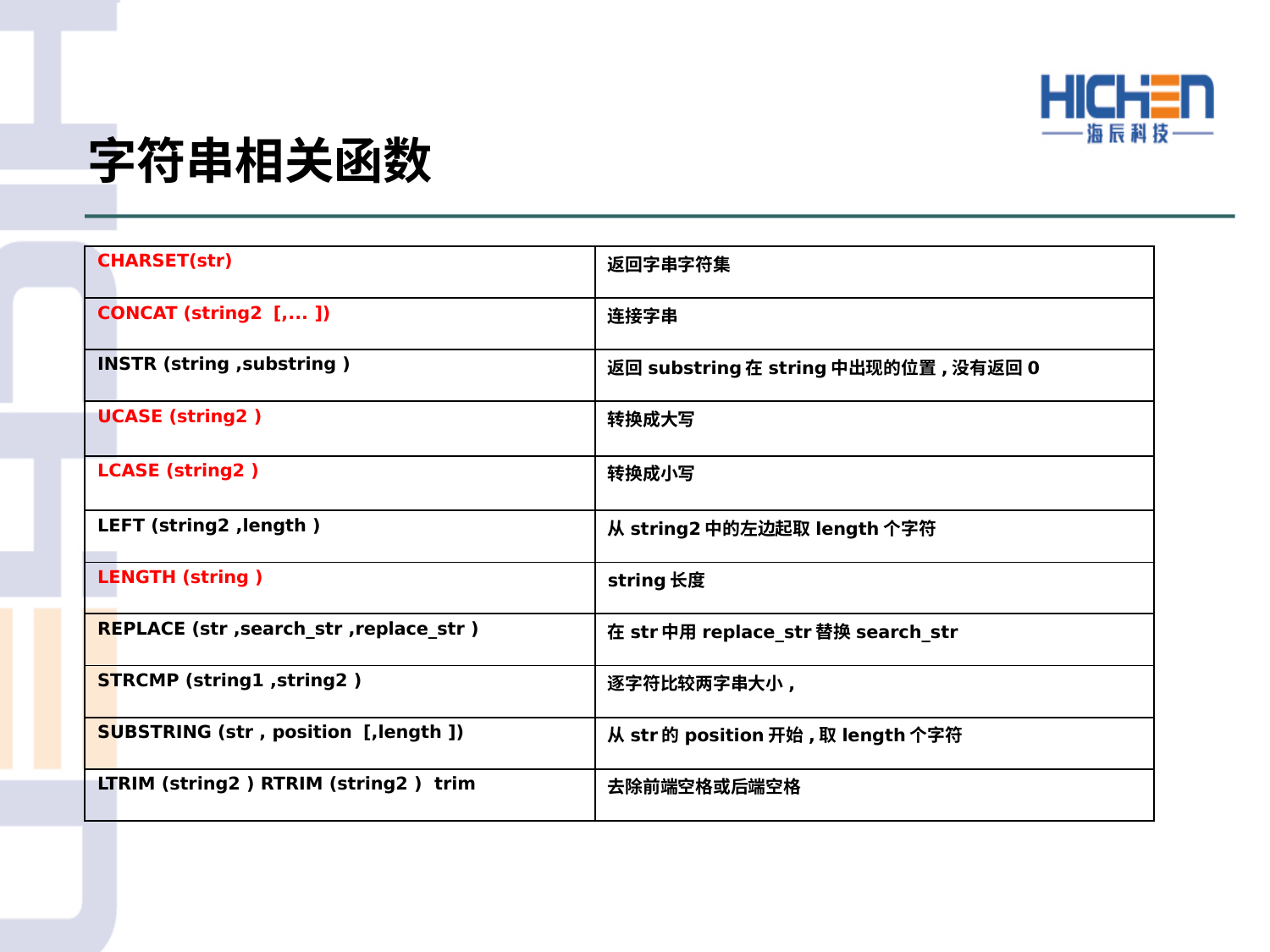

字符串相关函数

| CHARSET(str) | 返回字串字符集 |
| --- | --- |
| CONCAT (string2  [,... ]) | 连接字串 |
| INSTR (string ,substring ) | 返回substring在string中出现的位置,没有返回0 |
| UCASE (string2 ) | 转换成大写 |
| LCASE (string2 ) | 转换成小写 |
| LEFT (string2 ,length ) | 从string2中的左边起取length个字符 |
| LENGTH (string ) | string长度 |
| REPLACE (str ,search\_str ,replace\_str ) | 在str中用replace\_str替换search\_str |
| STRCMP (string1 ,string2 ) | 逐字符比较两字串大小, |
| SUBSTRING (str , position  [,length ]) | 从str的position开始,取length个字符 |
| LTRIM (string2 ) RTRIM (string2 ) trim | 去除前端空格或后端空格 |